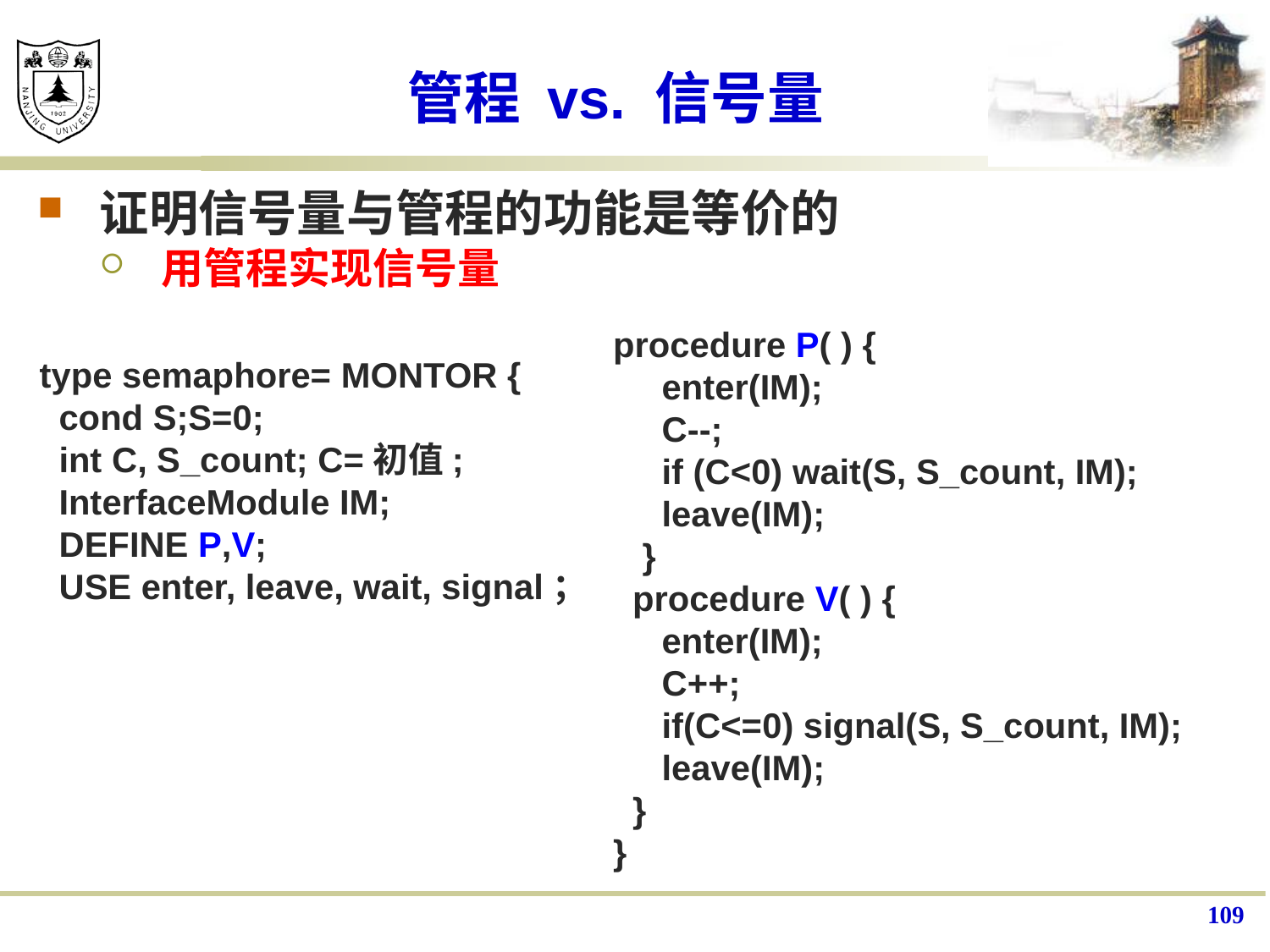

# 管程 vs. 信号量
证明信号量与管程的功能是等价的
用管程实现信号量

procedure P( ) {
     enter(IM);
     C--;
     if (C<0) wait(S, S_count, IM);
     leave(IM);
   }
  procedure V( ) {
     enter(IM);
     C++;
     if(C<=0) signal(S, S_count, IM);
     leave(IM);
  }
}
type semaphore= MONTOR {
  cond S;S=0;
  int C, S_count; C=初值;
  InterfaceModule IM;
  DEFINE P,V;
  USE enter, leave, wait, signal；

109